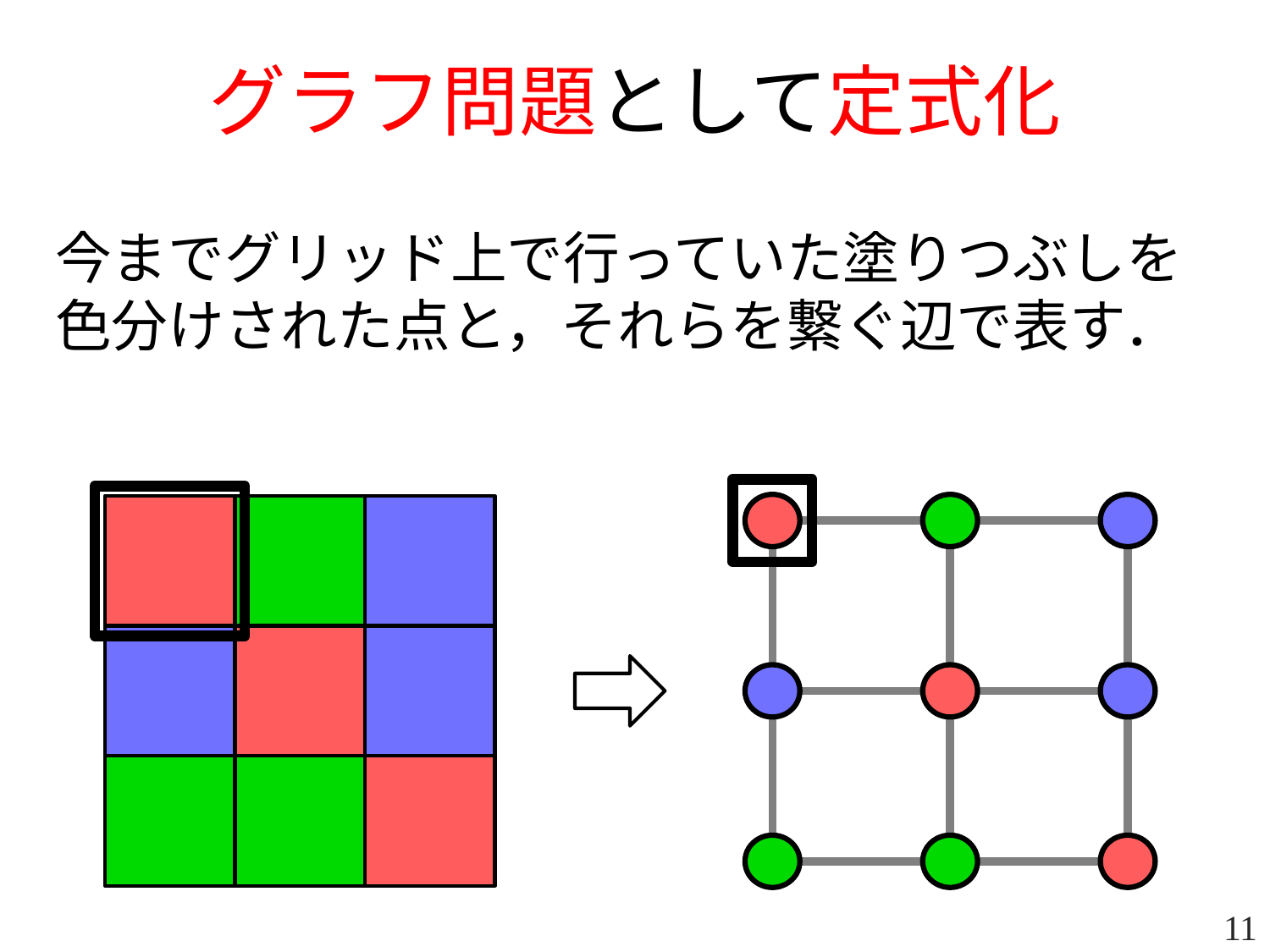

グラフ問題として定式化
今までグリッド上で行っていた塗りつぶしを
色分けされた点と，それらを繋ぐ辺で表す．

11